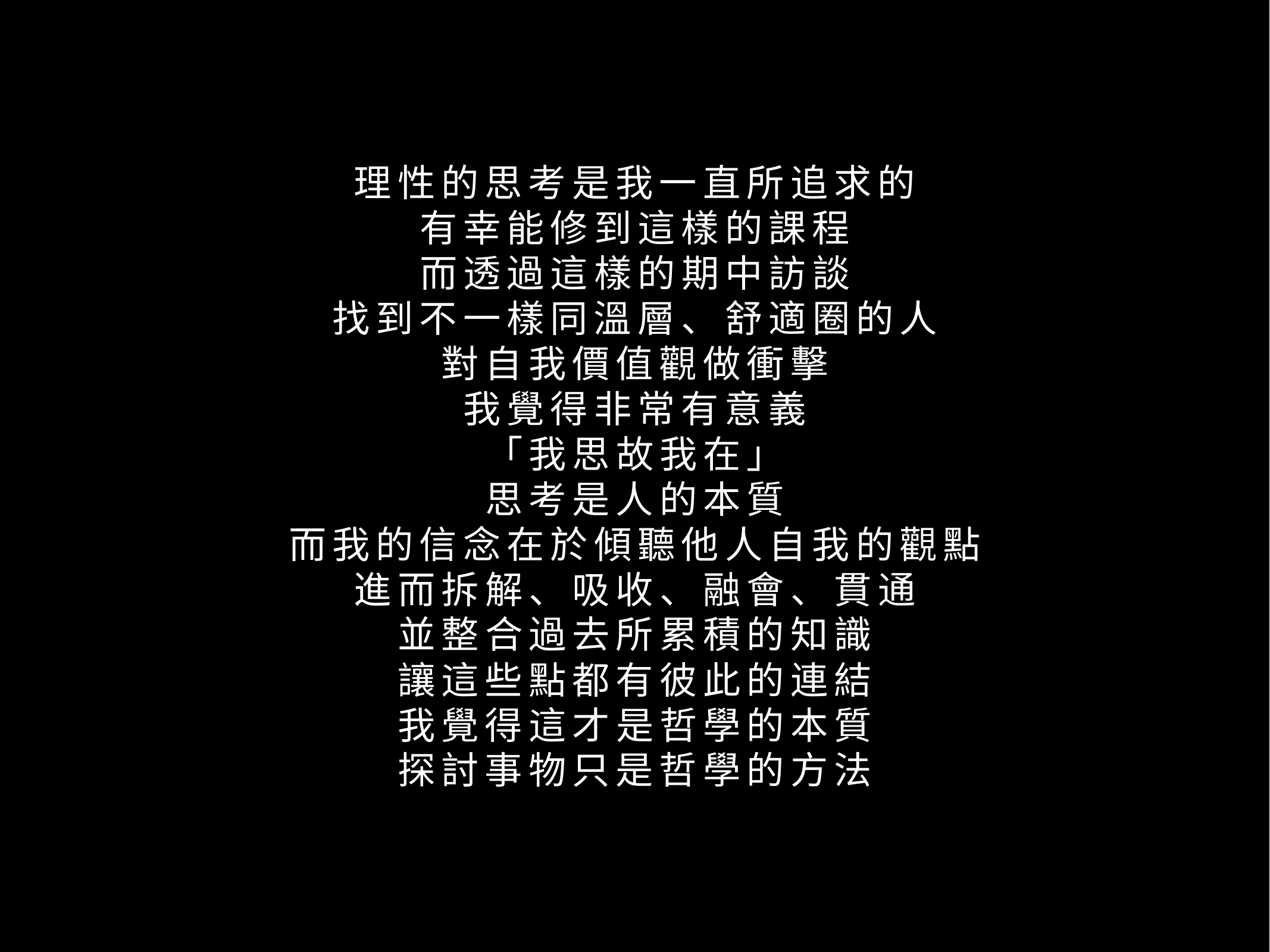

# 理性的思考是我一直所追求的
有幸能修到這樣的課程
而透過這樣的期中訪談
找到不一樣同溫層、舒適圈的人
對自我價值觀做衝擊
我覺得非常有意義
「我思故我在」
思考是人的本質
而我的信念在於傾聽他人自我的觀點
進而拆解、吸收、融會、貫通
並整合過去所累積的知識
讓這些點都有彼此的連結
我覺得這才是哲學的本質
探討事物只是哲學的方法